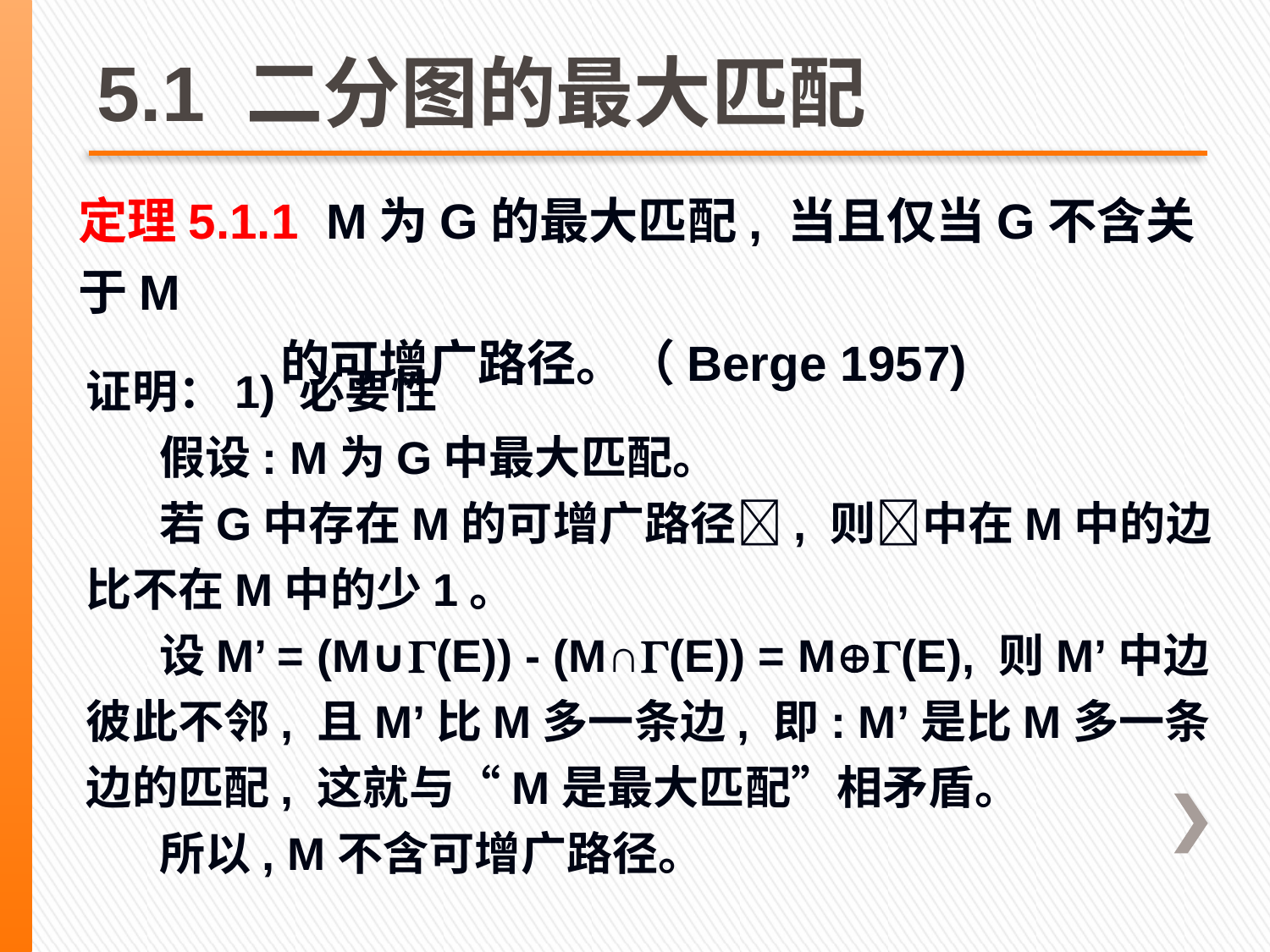

# 5.1 二分图的最大匹配
定理5.1.1  M为G的最大匹配, 当且仅当G不含关于M
                 的可增广路径。（Berge 1957)
证明：1) 必要性
      假设: M为G中最大匹配。
      若G中存在M的可增广路径Γ, 则Γ中在M中的边比不在M中的少1。
      设M’ = (M∪Γ(E)) - (M∩Γ(E)) = M⊕Γ(E), 则M’中边彼此不邻, 且M’比M多一条边, 即: M’是比M多一条边的匹配, 这就与“M是最大匹配”相矛盾。
      所以, M不含可增广路径。